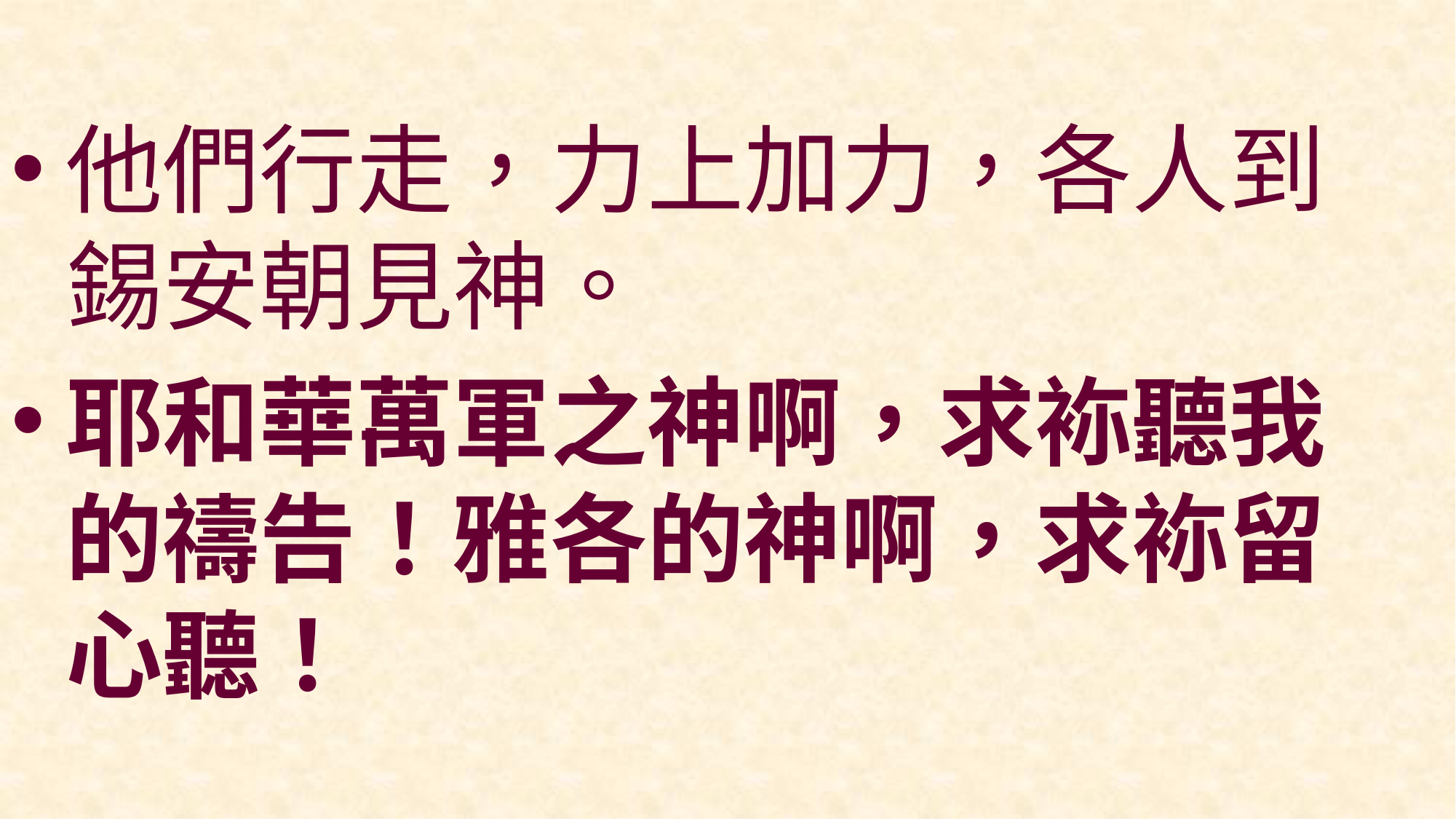

他們行走，力上加力，各人到錫安朝見神。
耶和華萬軍之神啊，求袮聽我的禱告！雅各的神啊，求袮留心聽！